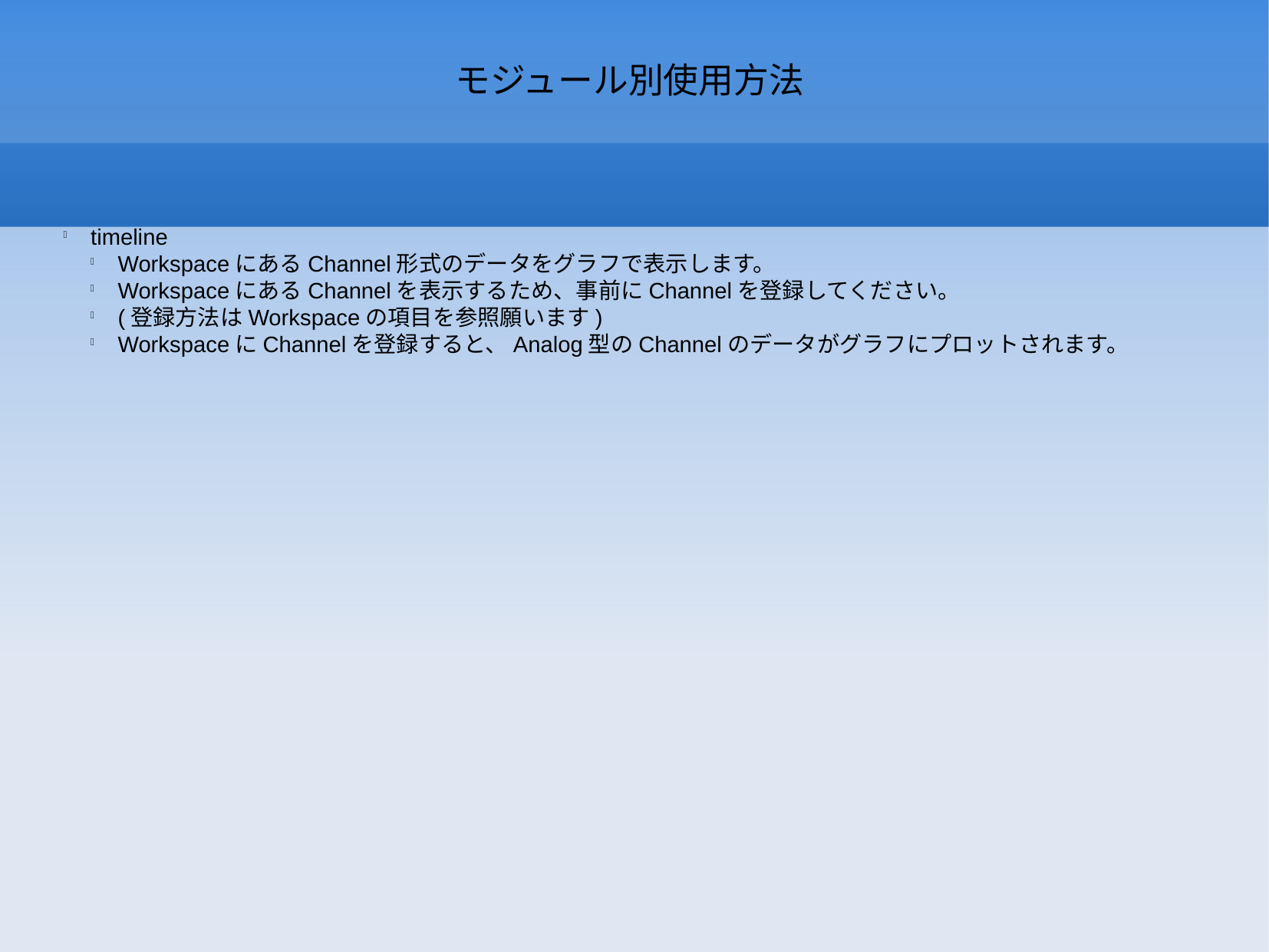

モジュール別使用方法
timeline
WorkspaceにあるChannel形式のデータをグラフで表示します。
WorkspaceにあるChannelを表示するため、事前にChannelを登録してください。
(登録方法はWorkspaceの項目を参照願います)
WorkspaceにChannelを登録すると、Analog型のChannelのデータがグラフにプロットされます。